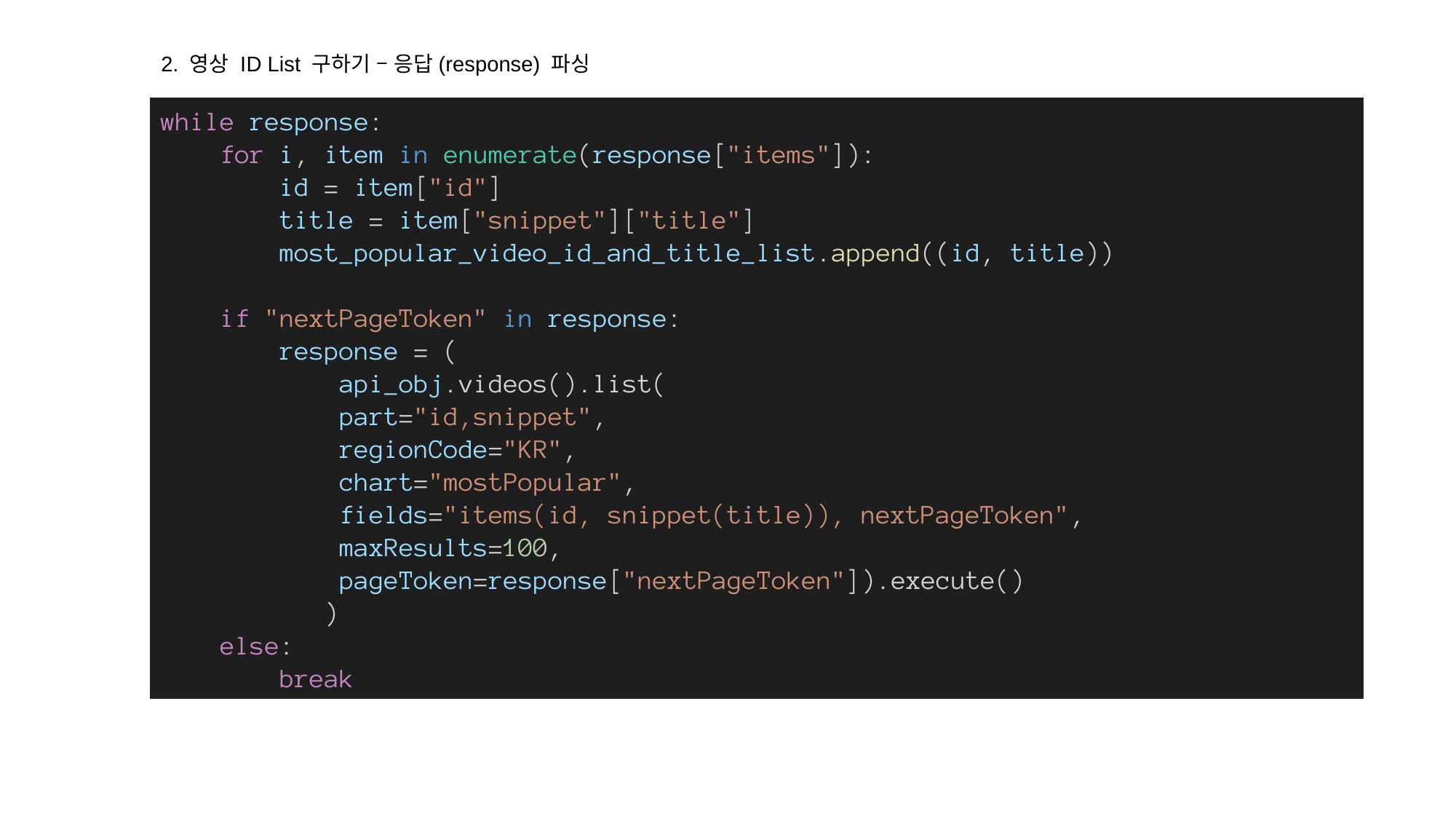

2. 영상 ID List 구하기 – 응답(response) 파싱
while response:
    for i, item in enumerate(response["items"]):
        id = item["id"]
        title = item["snippet"]["title"]
        most_popular_video_id_and_title_list.append((id, title))
    if "nextPageToken" in response:
        response = (
            api_obj.videos().list(
            part="id,snippet",
            regionCode="KR",
            chart="mostPopular",
            fields="items(id, snippet(title)), nextPageToken",
            maxResults=100,
            pageToken=response["nextPageToken"]).execute()
           )
    else:
        break